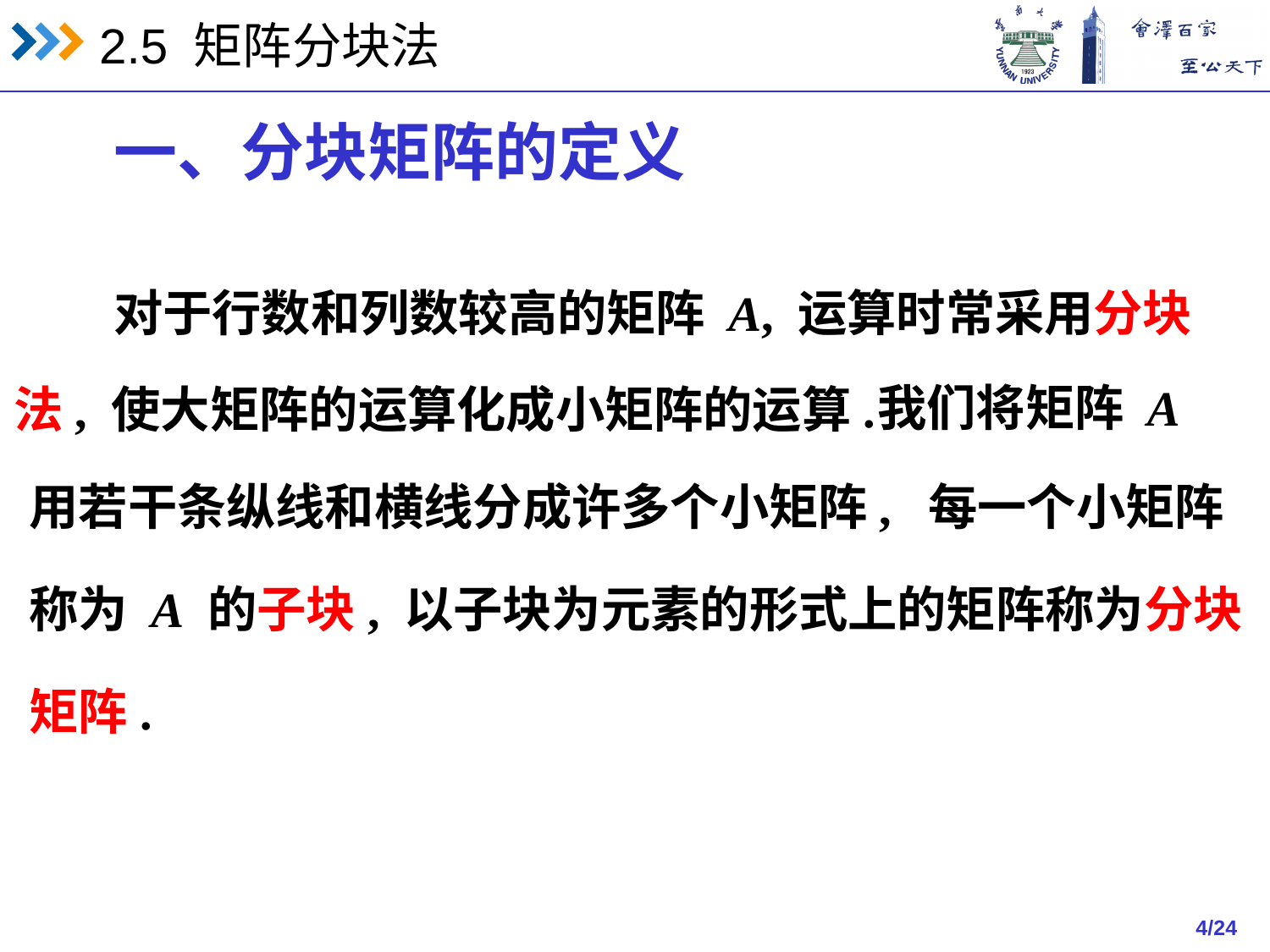

一、分块矩阵的定义
对于行数和列数较高的矩阵 A, 运算时常采用分块
我们将矩阵 A
法, 使大矩阵的运算化成小矩阵的运算.
用若干条纵线和横线分成许多个小矩阵,  每一个小矩阵
称为 A 的子块, 以子块为元素的形式上的矩阵称为分块
矩阵.